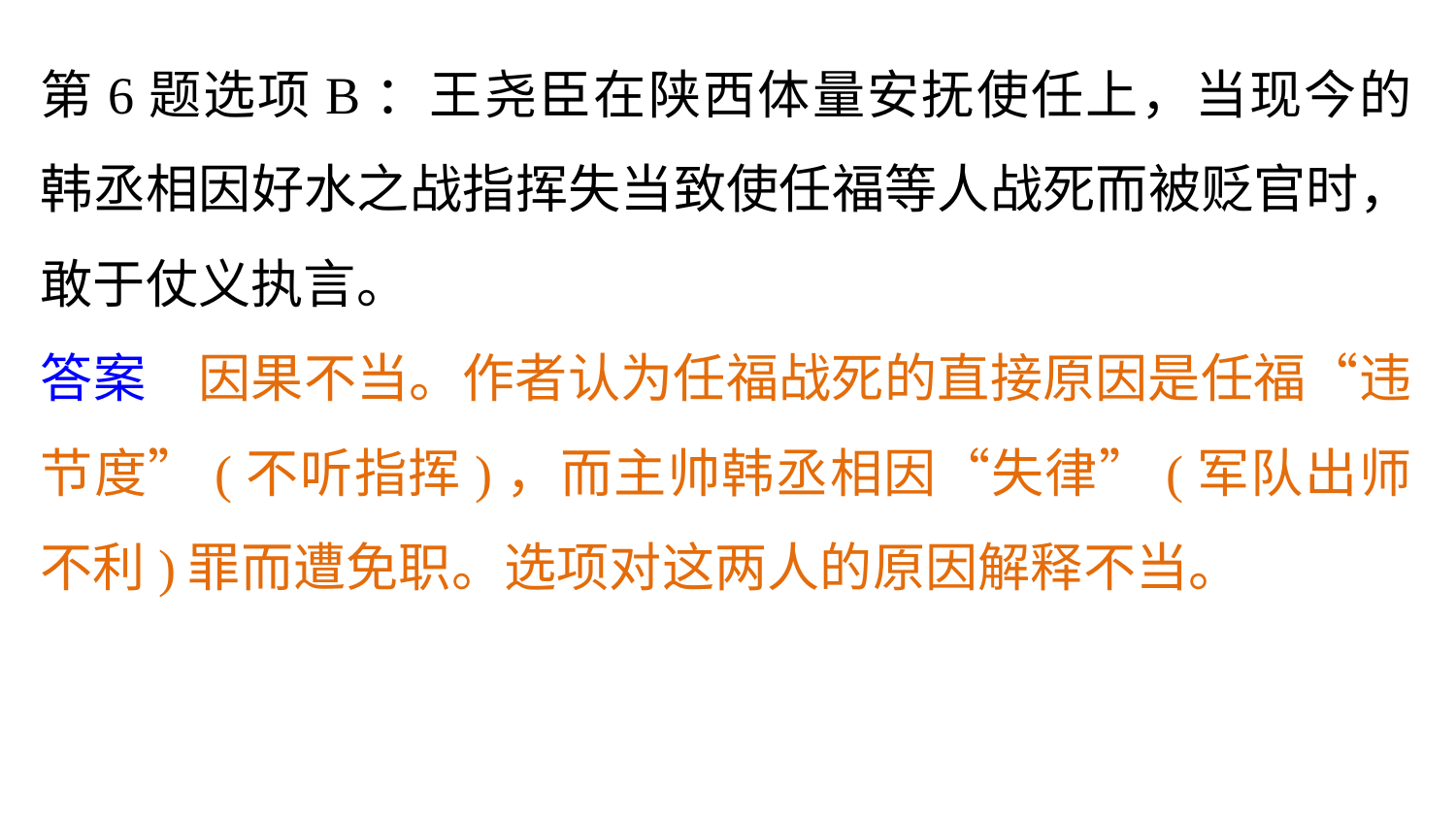

第6题选项B：王尧臣在陕西体量安抚使任上，当现今的韩丞相因好水之战指挥失当致使任福等人战死而被贬官时，敢于仗义执言。
答案　因果不当。作者认为任福战死的直接原因是任福“违节度”(不听指挥)，而主帅韩丞相因“失律”(军队出师不利)罪而遭免职。选项对这两人的原因解释不当。